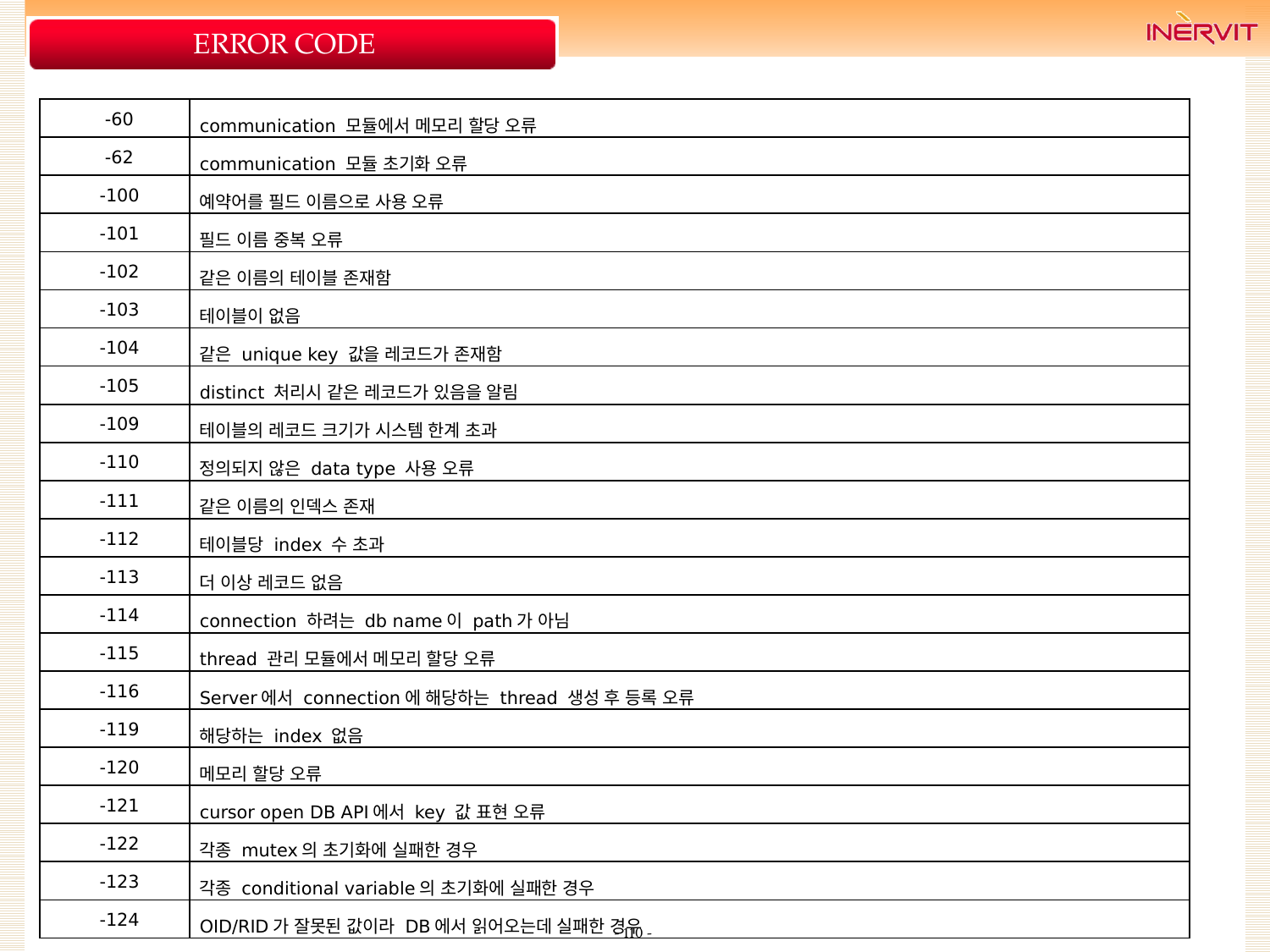

# ERROR CODE
| -60 | communication 모듈에서 메모리 할당 오류 |
| --- | --- |
| -62 | communication 모듈 초기화 오류 |
| -100 | 예약어를 필드 이름으로 사용 오류 |
| -101 | 필드 이름 중복 오류 |
| -102 | 같은 이름의 테이블 존재함 |
| -103 | 테이블이 없음 |
| -104 | 같은 unique key 값을 레코드가 존재함 |
| -105 | distinct 처리시 같은 레코드가 있음을 알림 |
| -109 | 테이블의 레코드 크기가 시스템 한계 초과 |
| -110 | 정의되지 않은 data type 사용 오류 |
| -111 | 같은 이름의 인덱스 존재 |
| -112 | 테이블당 index 수 초과 |
| -113 | 더 이상 레코드 없음 |
| -114 | connection 하려는 db name이 path가 아님 |
| -115 | thread 관리 모듈에서 메모리 할당 오류 |
| -116 | Server에서 connection에 해당하는 thread 생성 후 등록 오류 |
| -119 | 해당하는 index 없음 |
| -120 | 메모리 할당 오류 |
| -121 | cursor open DB API에서 key 값 표현 오류 |
| -122 | 각종 mutex의 초기화에 실패한 경우 |
| -123 | 각종 conditional variable의 초기화에 실패한 경우 |
| -124 | OID/RID가 잘못된 값이라 DB에서 읽어오는데 실패한 경우 |
- 110 -